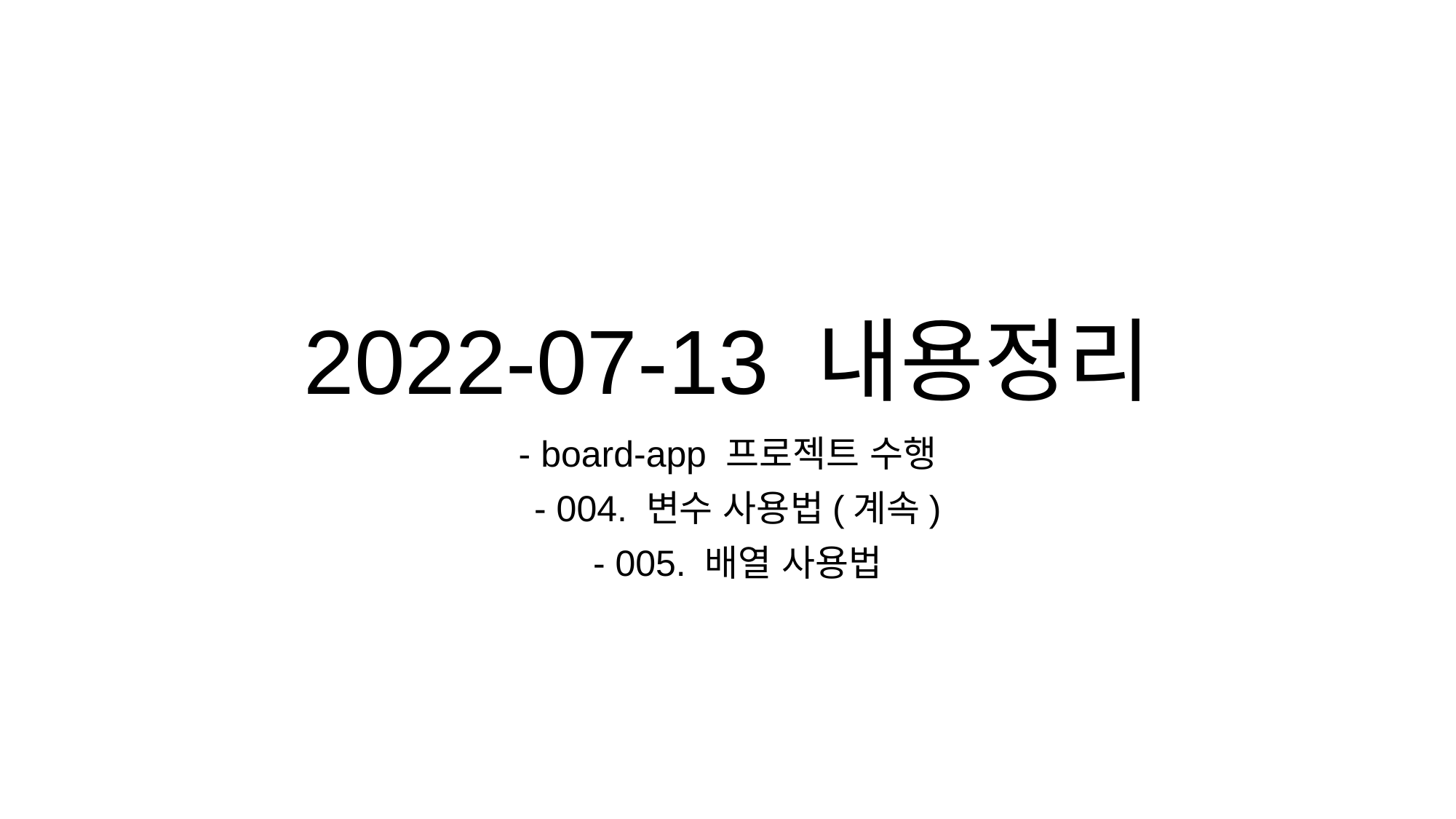

# 2022-07-13 내용정리
- board-app 프로젝트 수행
  - 004. 변수 사용법(계속)
  - 005. 배열 사용법